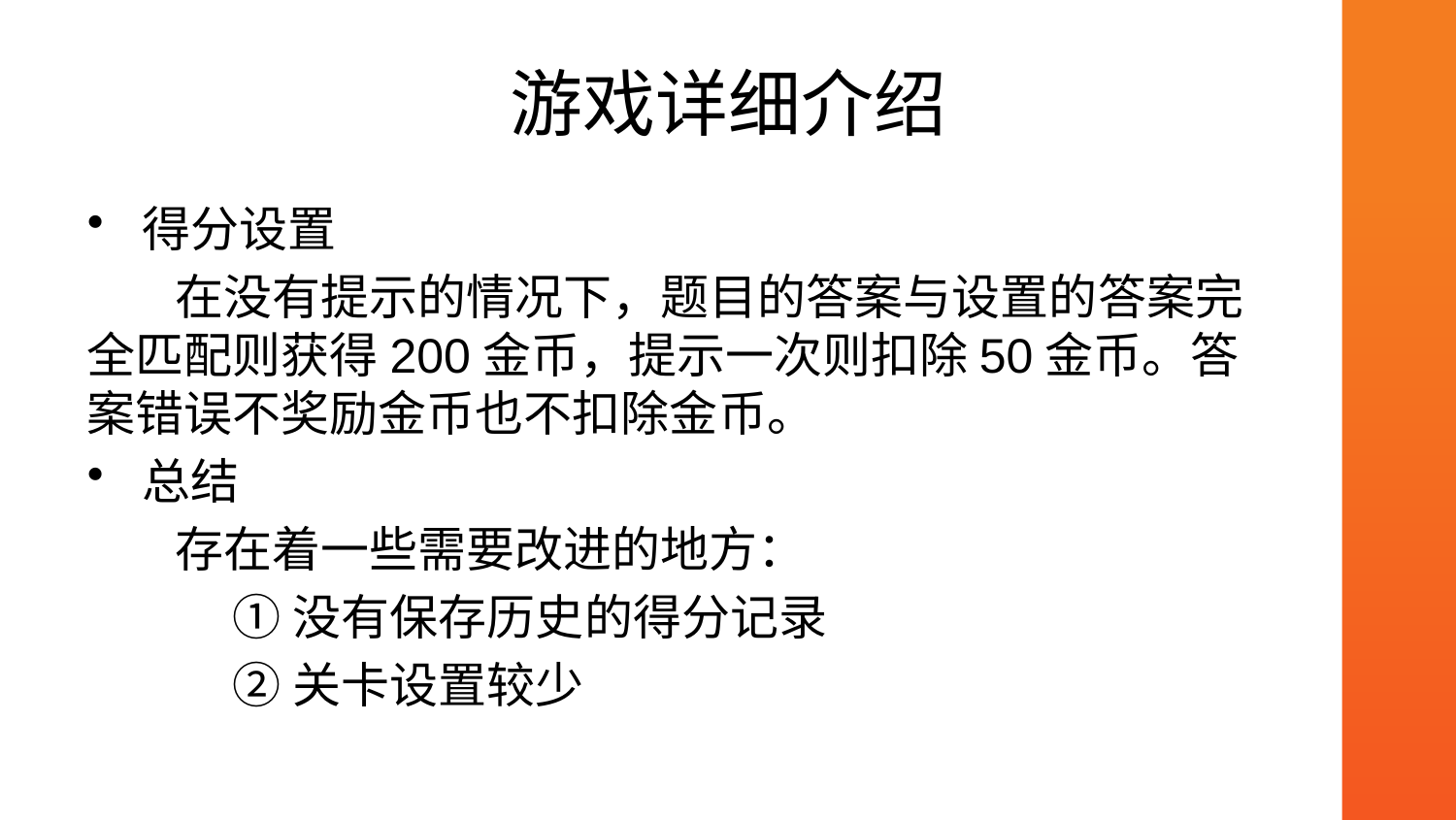

# 游戏详细介绍
得分设置
       在没有提示的情况下，题目的答案与设置的答案完全匹配则获得200金币，提示一次则扣除50金币。答案错误不奖励金币也不扣除金币。
总结
       存在着一些需要改进的地方：
	①没有保存历史的得分记录
	②关卡设置较少